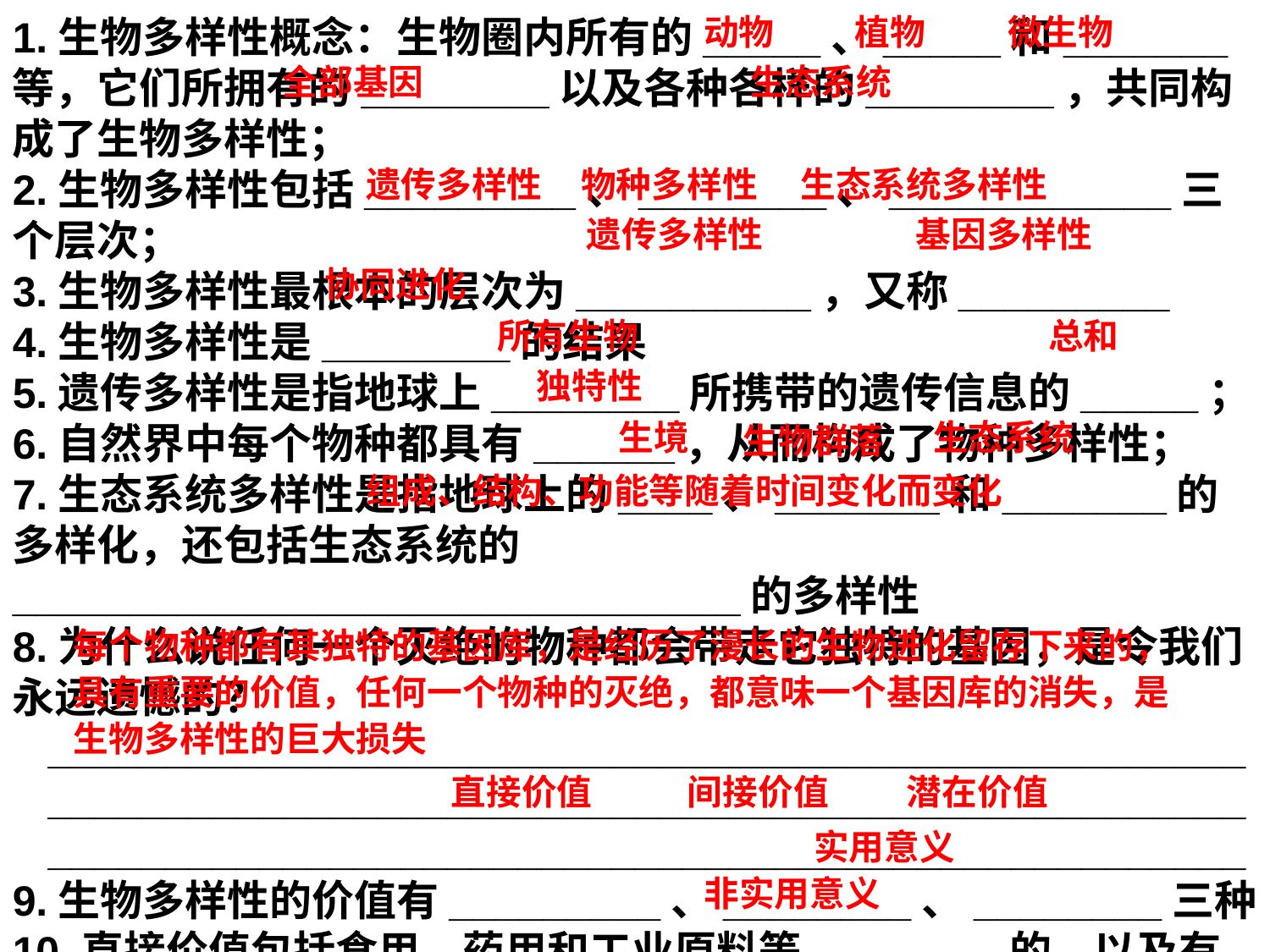

微生物
动物
植物
1.生物多样性概念：生物圈内所有的_____、_____和_______等，它们所拥有的________以及各种各样的________，共同构成了生物多样性；
2.生物多样性包括_________、________、____________三个层次；
3.生物多样性最根本的层次为__________，又称_________
4.生物多样性是________的结果
5.遗传多样性是指地球上________所携带的遗传信息的_____；
6.自然界中每个物种都具有______，从而构成了物种多样性；
7.生态系统多样性是指地球上的____、_______和_______的多样化，还包括生态系统的_______________________________的多样性
8.为什么说任何一个灭绝的物种都会带走它独特的基因，是令我们永远遗憾的？
   ___________________________________________________
   ___________________________________________________
   ___________________________________________________
9.生物多样性的价值有_________、________、________三种
10.直接价值包括食用、药用和工业原料等________的，以及有旅游观赏、科学研究和文学艺术创作等__________的价值
全部基因
生态系统
遗传多样性
物种多样性
生态系统多样性
遗传多样性
基因多样性
协同进化
总和
所有生物
独特性
生态系统
生境
生物群落
组成、结构、功能等随着时间变化而变化
每个物种都有其独特的基因库，是经历了漫长的生物进化留存下来的，具有重要的价值，任何一个物种的灭绝，都意味一个基因库的消失，是生物多样性的巨大损失
潜在价值
直接价值
间接价值
实用意义
非实用意义